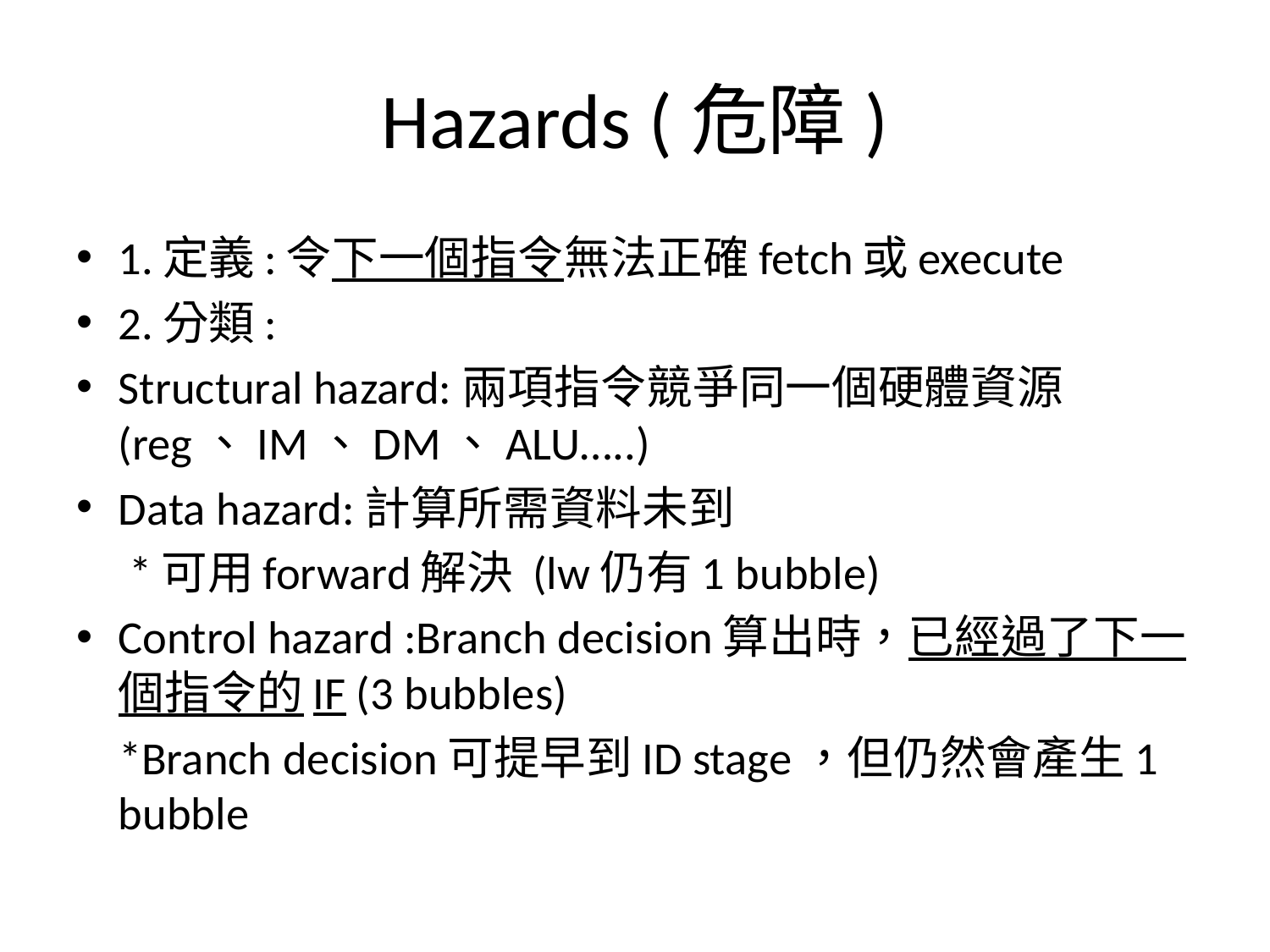

# Hazards (危障)
1.定義:令下一個指令無法正確fetch或execute
2.分類:
Structural hazard:兩項指令競爭同一個硬體資源(reg、IM、DM、ALU…..)
Data hazard:計算所需資料未到
     *可用forward解決 (lw仍有1 bubble)
Control hazard :Branch decision算出時，已經過了下一個指令的IF (3 bubbles)
    *Branch decision可提早到ID stage，但仍然會產生1 bubble